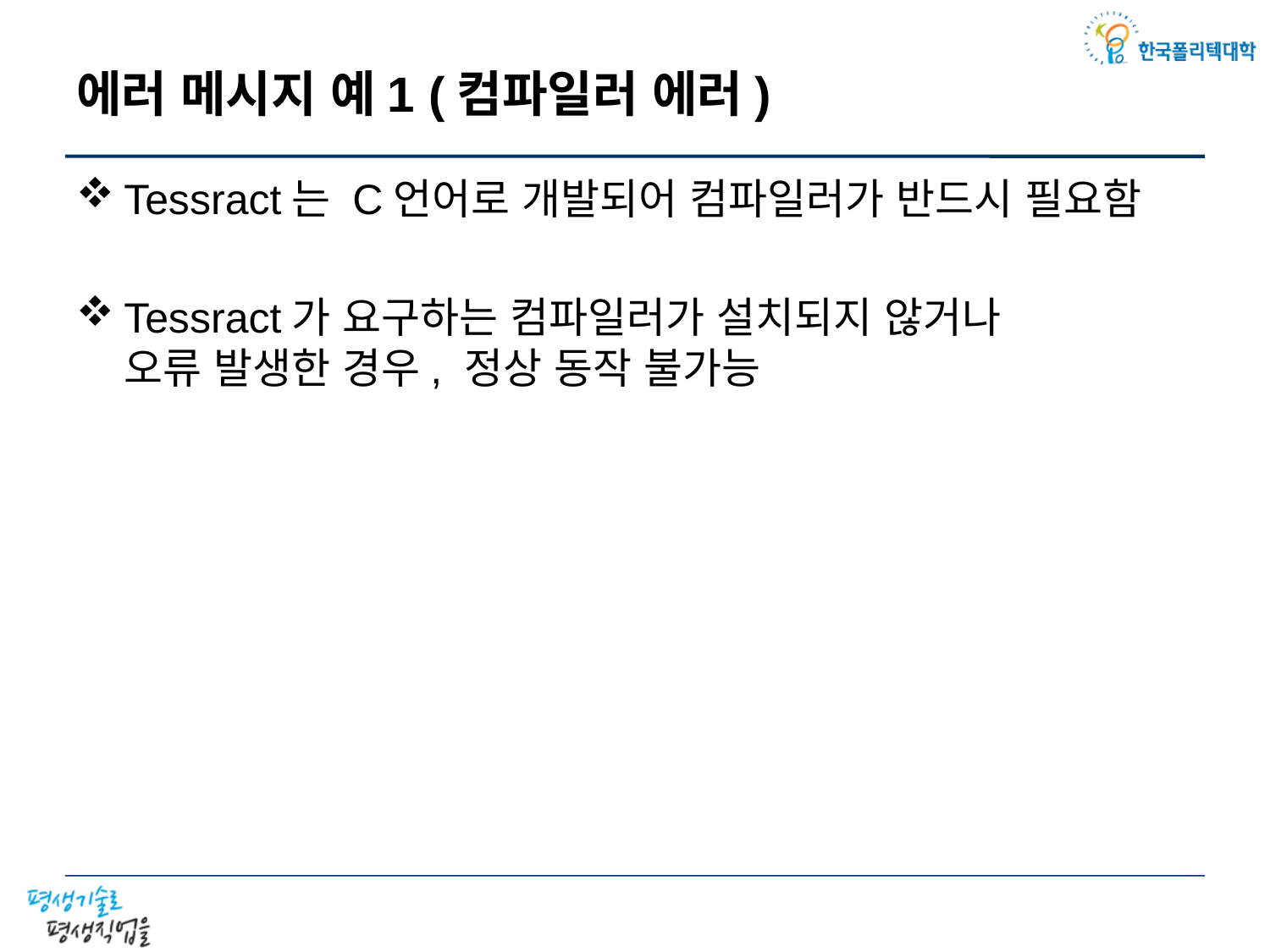

# 에러 메시지 예1 (컴파일러 에러)
Tessract는 C언어로 개발되어 컴파일러가 반드시 필요함

Tessract가 요구하는 컴파일러가 설치되지 않거나
오류 발생한 경우, 정상 동작 불가능